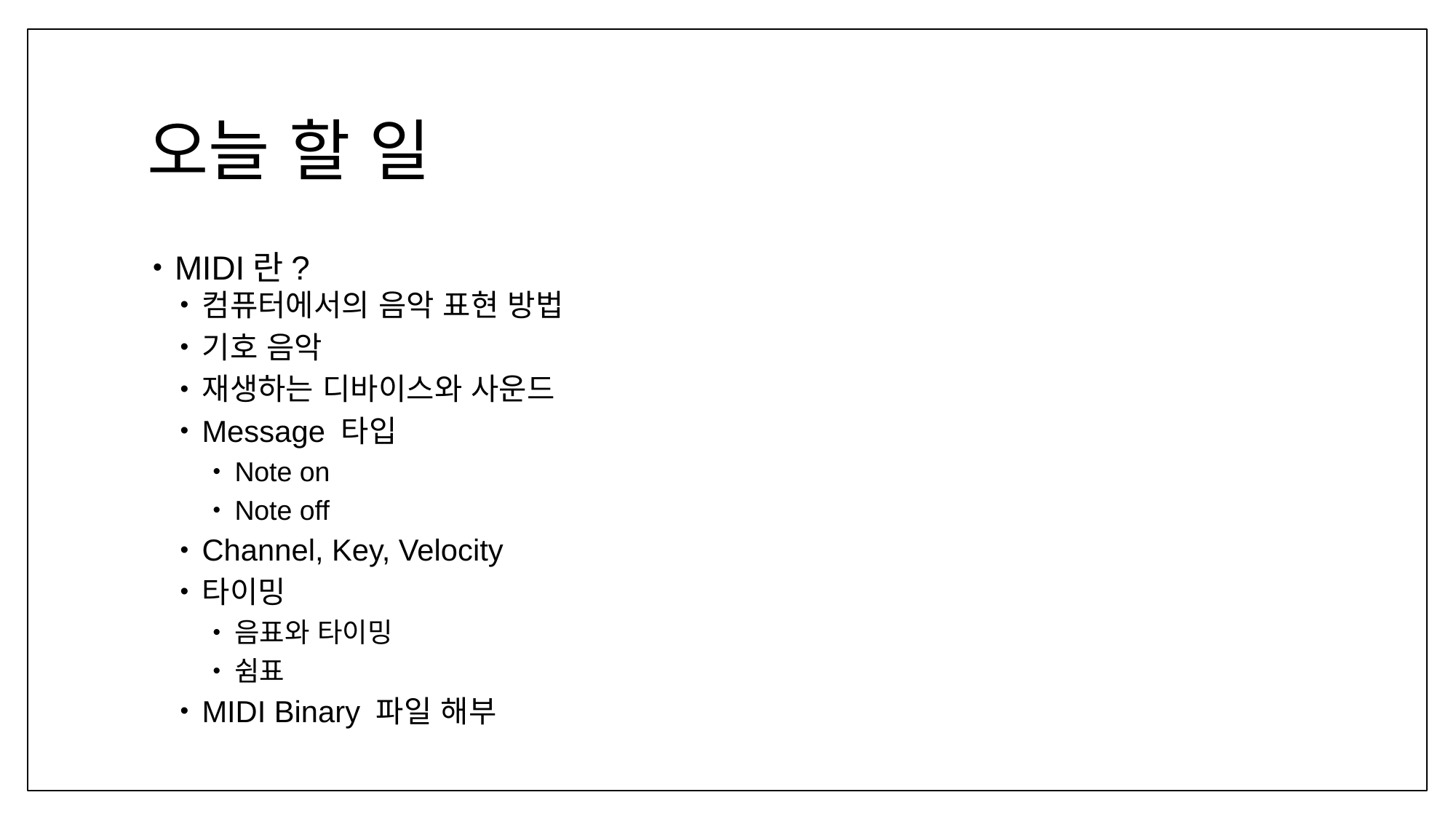

# 오늘 할 일
MIDI란?
컴퓨터에서의 음악 표현 방법
기호 음악
재생하는 디바이스와 사운드
Message 타입
Note on
Note off
Channel, Key, Velocity
타이밍
음표와 타이밍
쉼표
MIDI Binary 파일 해부